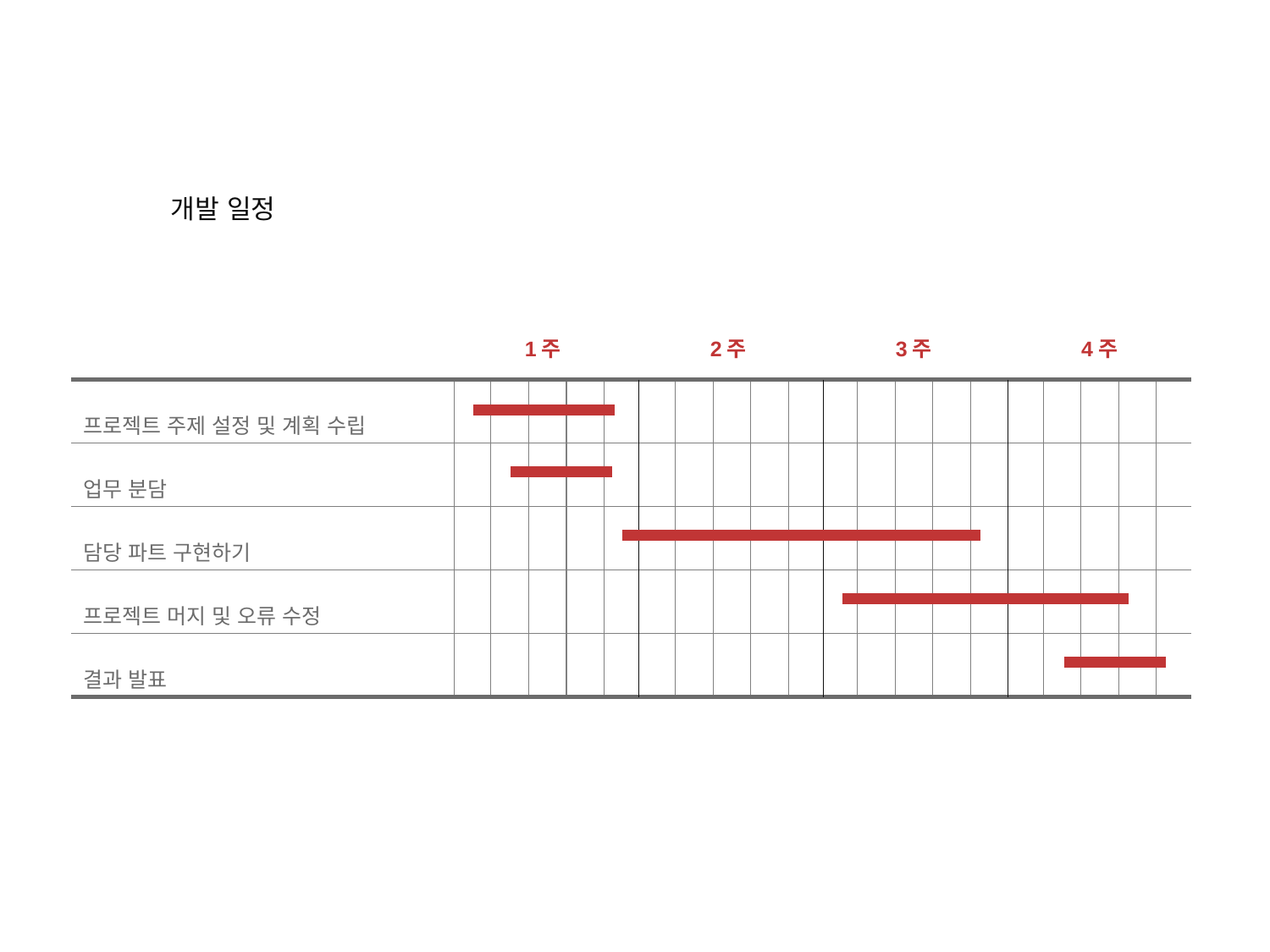

개발 일정
1주
2주
3주
4주
프로젝트 주제 설정 및 계획 수립
업무 분담
담당 파트 구현하기
프로젝트 머지 및 오류 수정
결과 발표